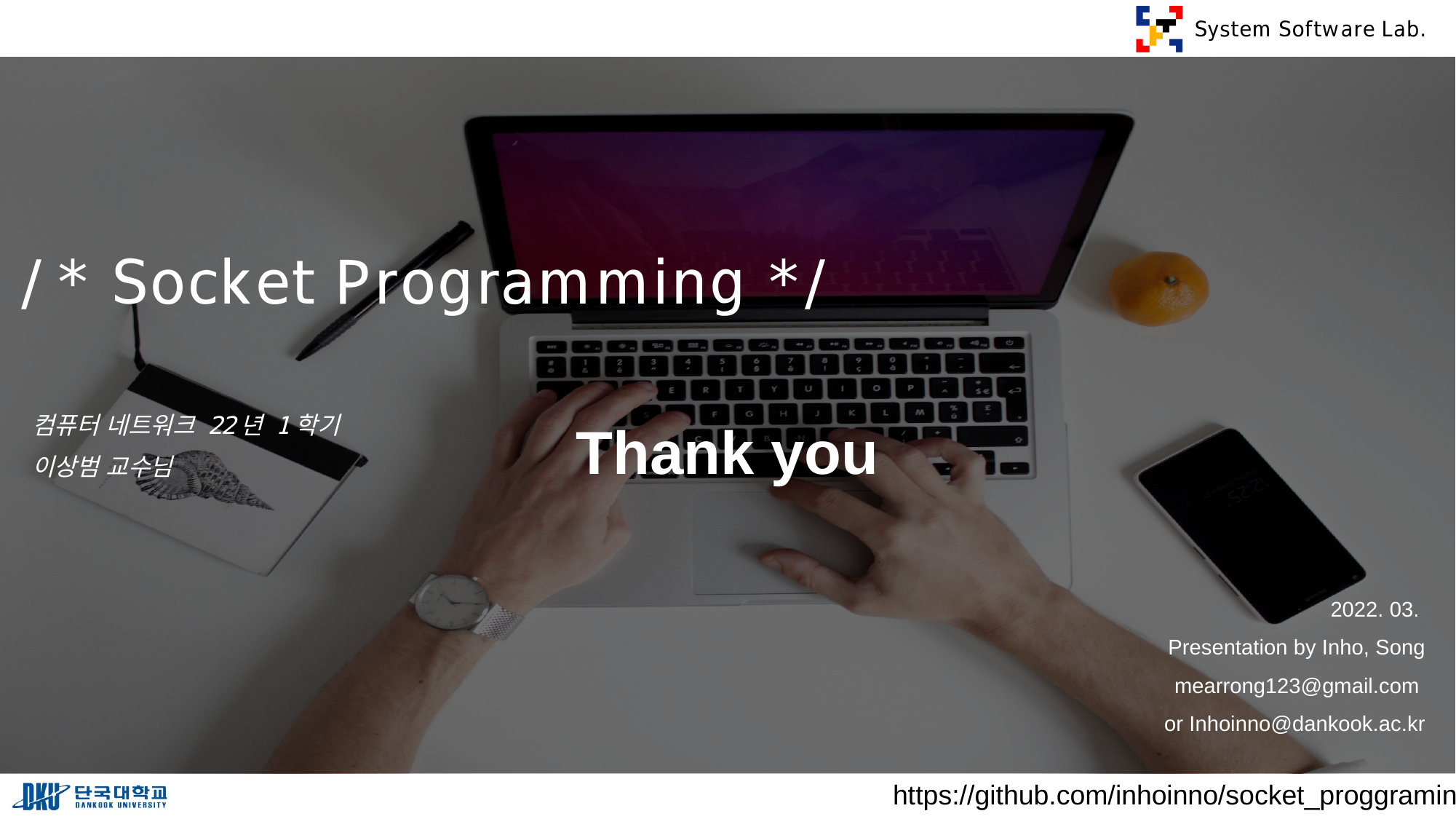

# /* Socket Programming */

컴퓨터 네트워크 22년 1학기
이상범 교수님
Thank you
2022. 03.
Presentation by Inho, Song
mearrong123@gmail.com
or Inhoinno@dankook.ac.kr